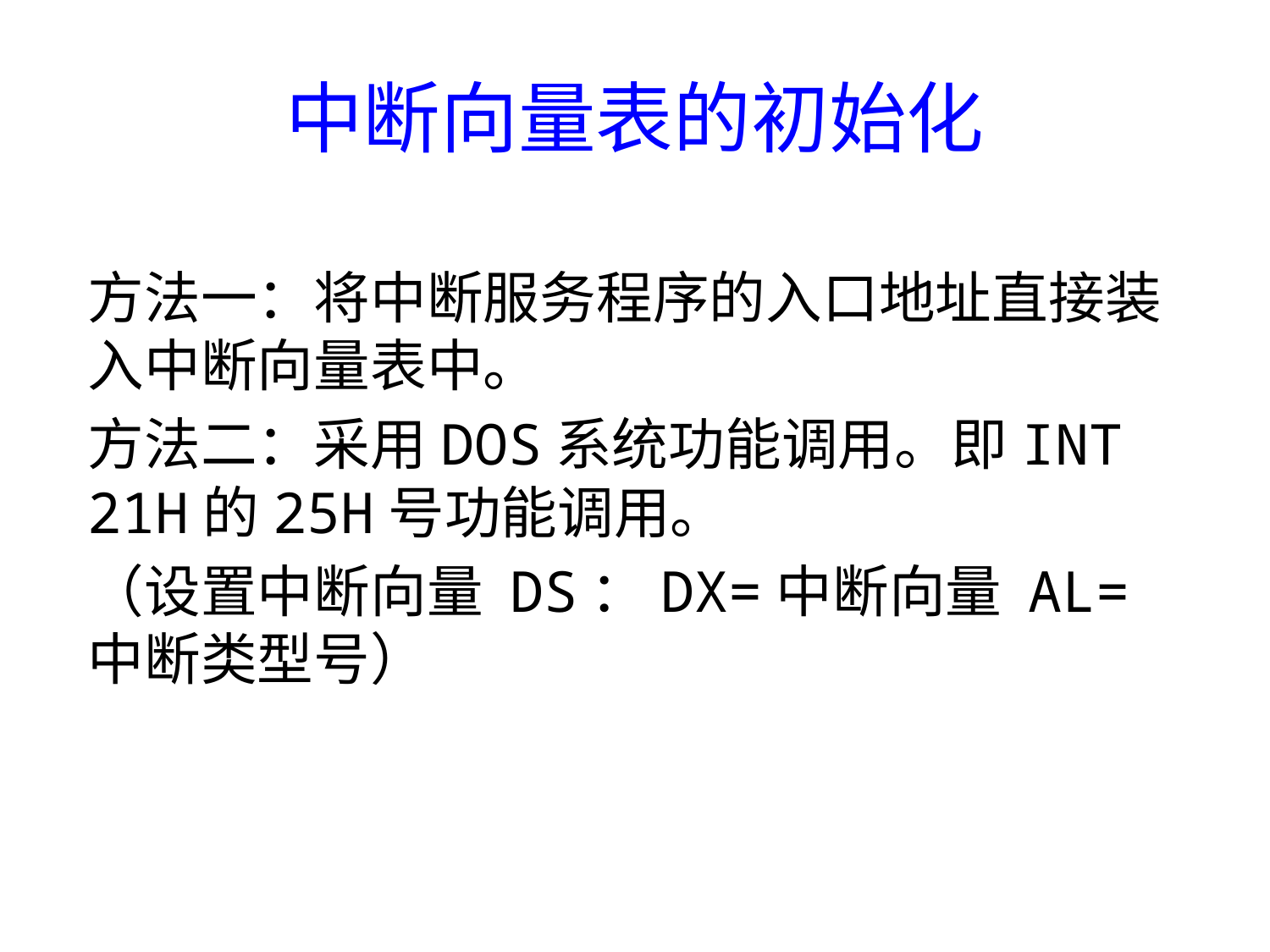

# 中断向量表的初始化
方法一：将中断服务程序的入口地址直接装入中断向量表中。
方法二：采用DOS系统功能调用。即INT 21H的25H号功能调用。
（设置中断向量 DS：DX=中断向量 AL=中断类型号）